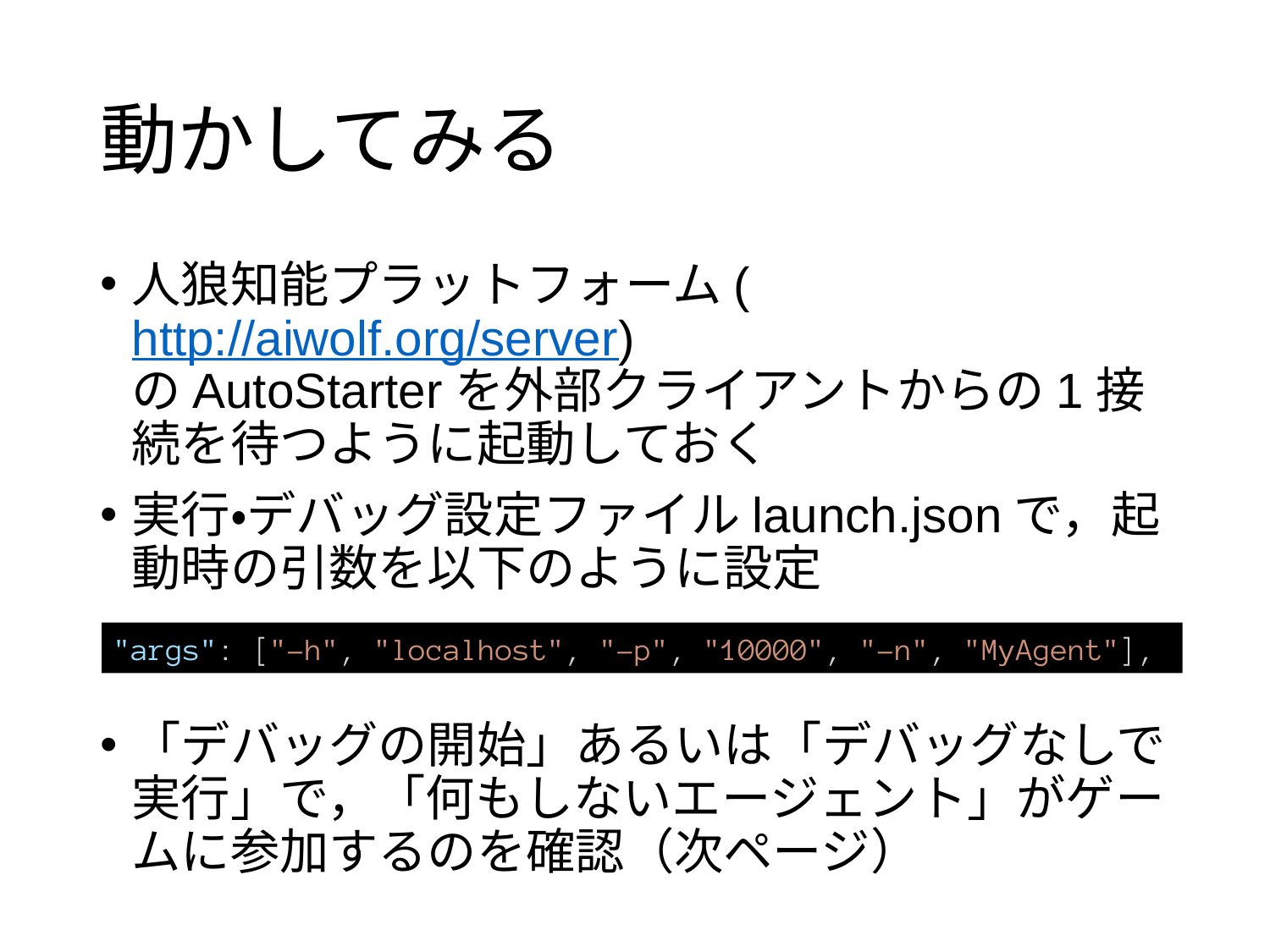

# 動かしてみる
人狼知能プラットフォーム(http://aiwolf.org/server)
のAutoStarterを外部クライアントからの1接続を待つように起動しておく
実行・デバッグ設定ファイルlaunch.jsonで，起動時の引数を以下のように設定
「デバッグの開始」あるいは「デバッグなしで実行」で，「何もしないエージェント」がゲームに参加するのを確認（次ページ）
"args": ["-h", "localhost", "-p", "10000", "-n", "MyAgent"],